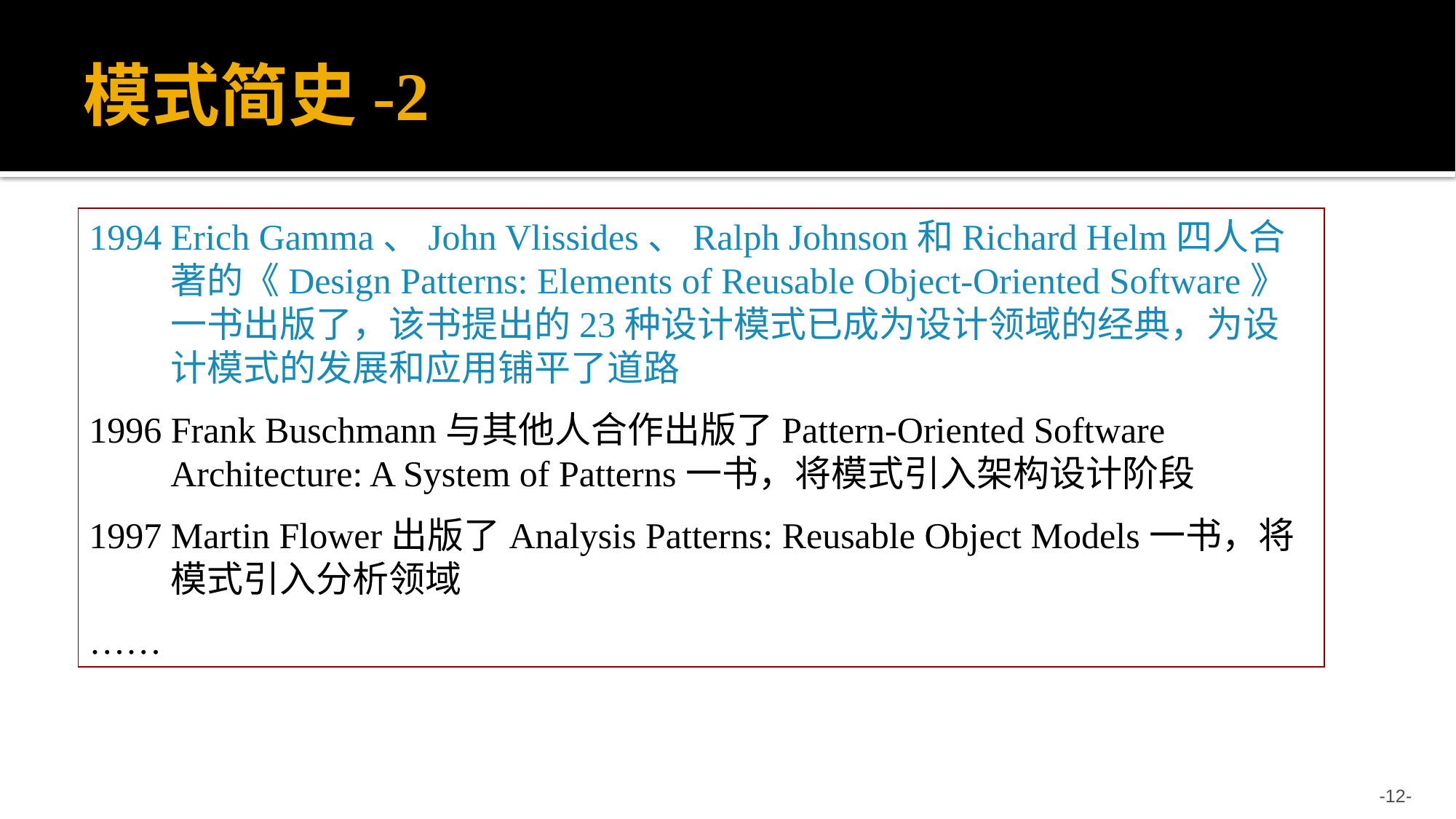

# 模式简史-2
1994 Erich Gamma、John Vlissides、Ralph Johnson和Richard Helm四人合著的《Design Patterns: Elements of Reusable Object-Oriented Software》一书出版了，该书提出的23种设计模式已成为设计领域的经典，为设计模式的发展和应用铺平了道路
1996 Frank Buschmann与其他人合作出版了Pattern-Oriented Software Architecture: A System of Patterns一书，将模式引入架构设计阶段
1997 Martin Flower出版了Analysis Patterns: Reusable Object Models一书，将模式引入分析领域
……
-12-